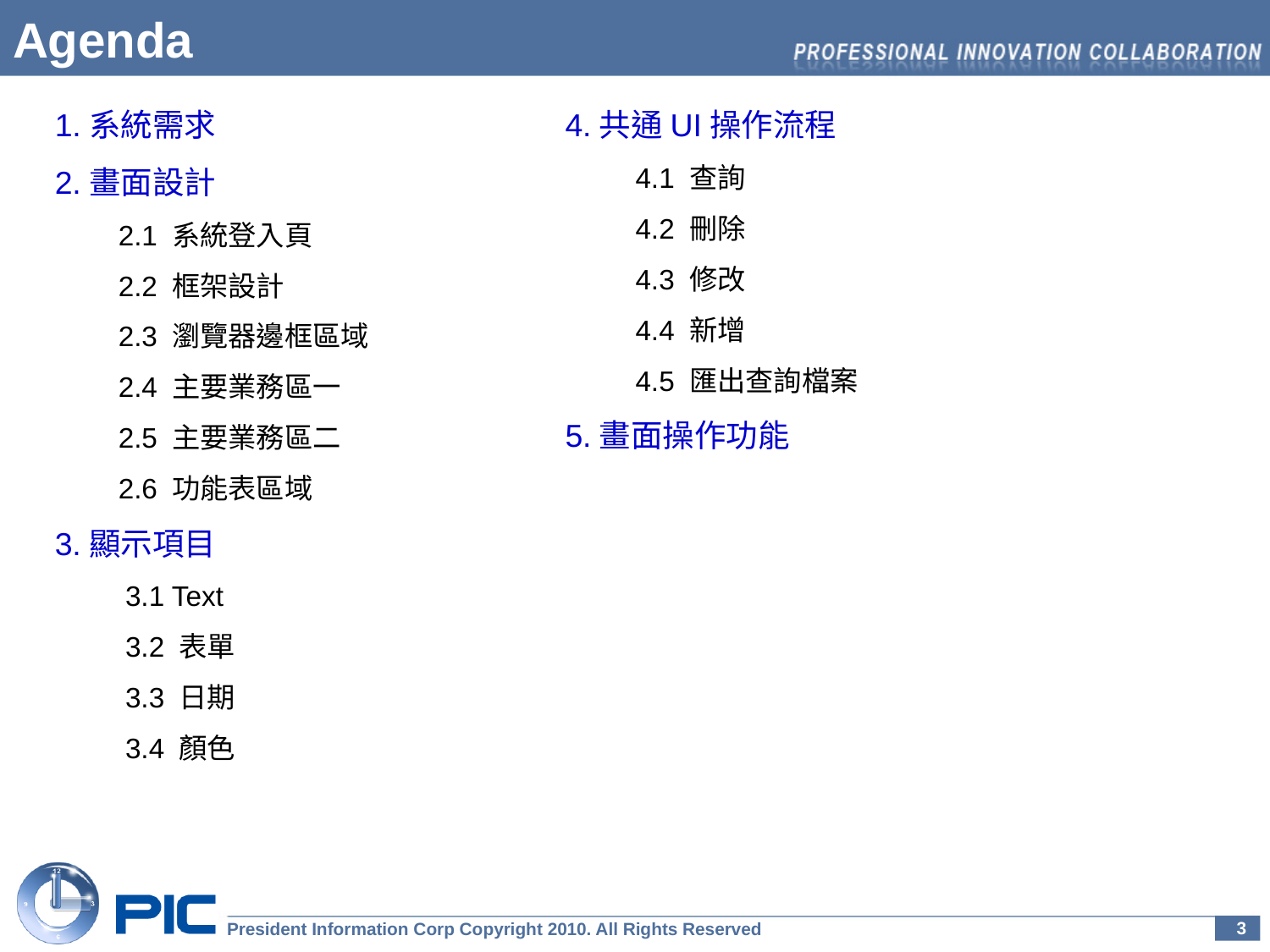

# Agenda
1.系統需求
2.畫面設計
2.1 系統登入頁
2.2 框架設計
2.3 瀏覽器邊框區域
2.4 主要業務區一
2.5 主要業務區二
2.6 功能表區域
3.顯示項目
         3.1 Text
         3.2 表單
         3.3 日期
         3.4 顏色

4.共通UI操作流程
         4.1 查詢
         4.2 刪除
         4.3 修改
         4.4 新增
         4.5 匯出查詢檔案
5.畫面操作功能